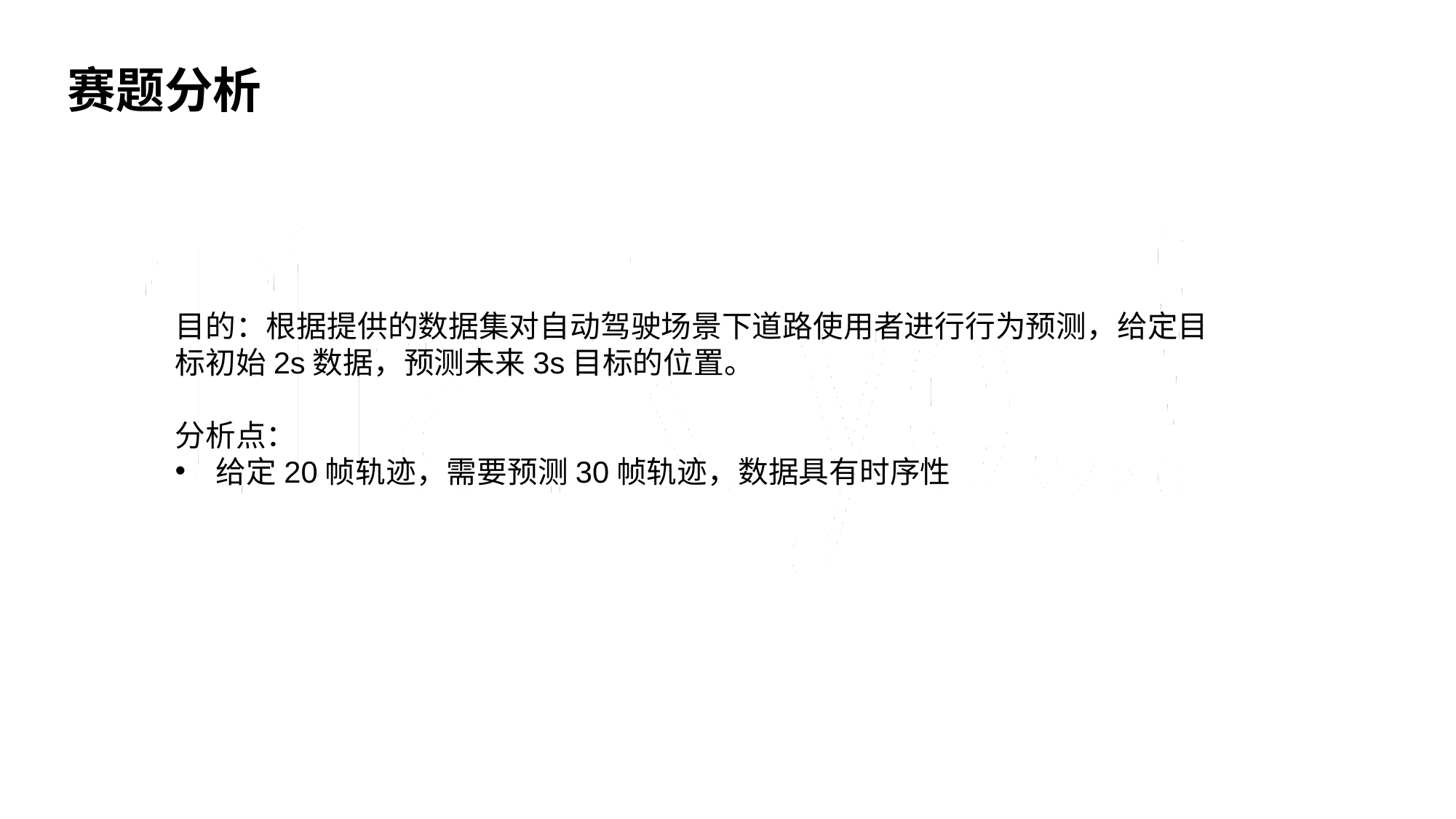

赛题分析
目的：根据提供的数据集对自动驾驶场景下道路使用者进行行为预测，给定目标初始2s数据，预测未来3s目标的位置。

分析点：
给定20帧轨迹，需要预测30帧轨迹，数据具有时序性